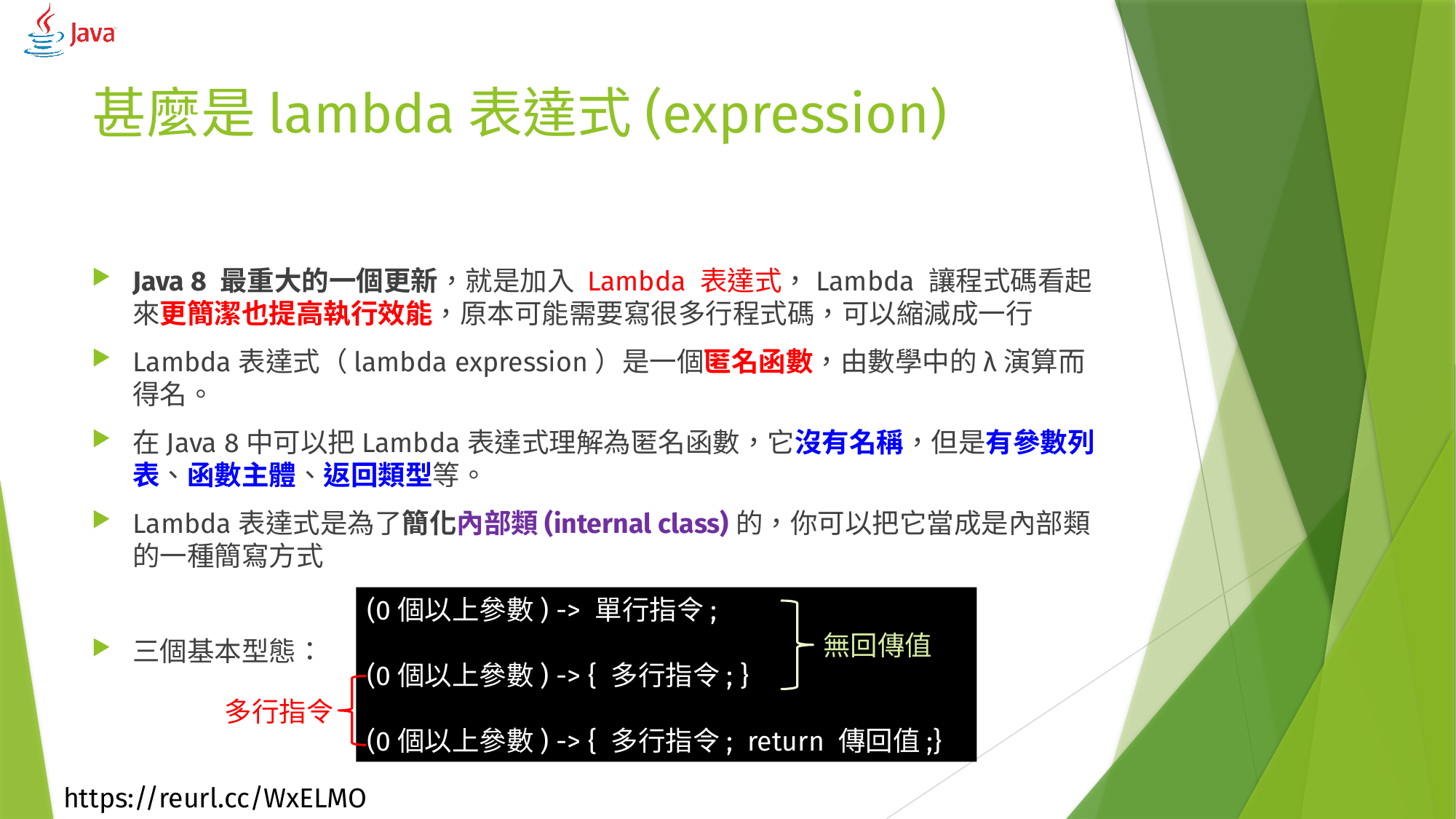

# 甚麼是lambda表達式(expression)
Java 8 最重大的一個更新，就是加入 Lambda 表達式，Lambda 讓程式碼看起來更簡潔也提高執行效能，原本可能需要寫很多行程式碼，可以縮減成一行
Lambda表達式（lambda expression）是一個匿名函數，由數學中的λ演算而得名。
在Java 8中可以把Lambda表達式理解為匿名函數，它沒有名稱，但是有參數列表、函數主體、返回類型等。
Lambda表達式是為了簡化內部類(internal class)的，你可以把它當成是內部類的一種簡寫方式

三個基本型態：

(0個以上參數) -> 單行指令;

(0個以上參數) -> { 多行指令; }

(0個以上參數) -> { 多行指令;  return 傳回值;}

無回傳值

多行指令